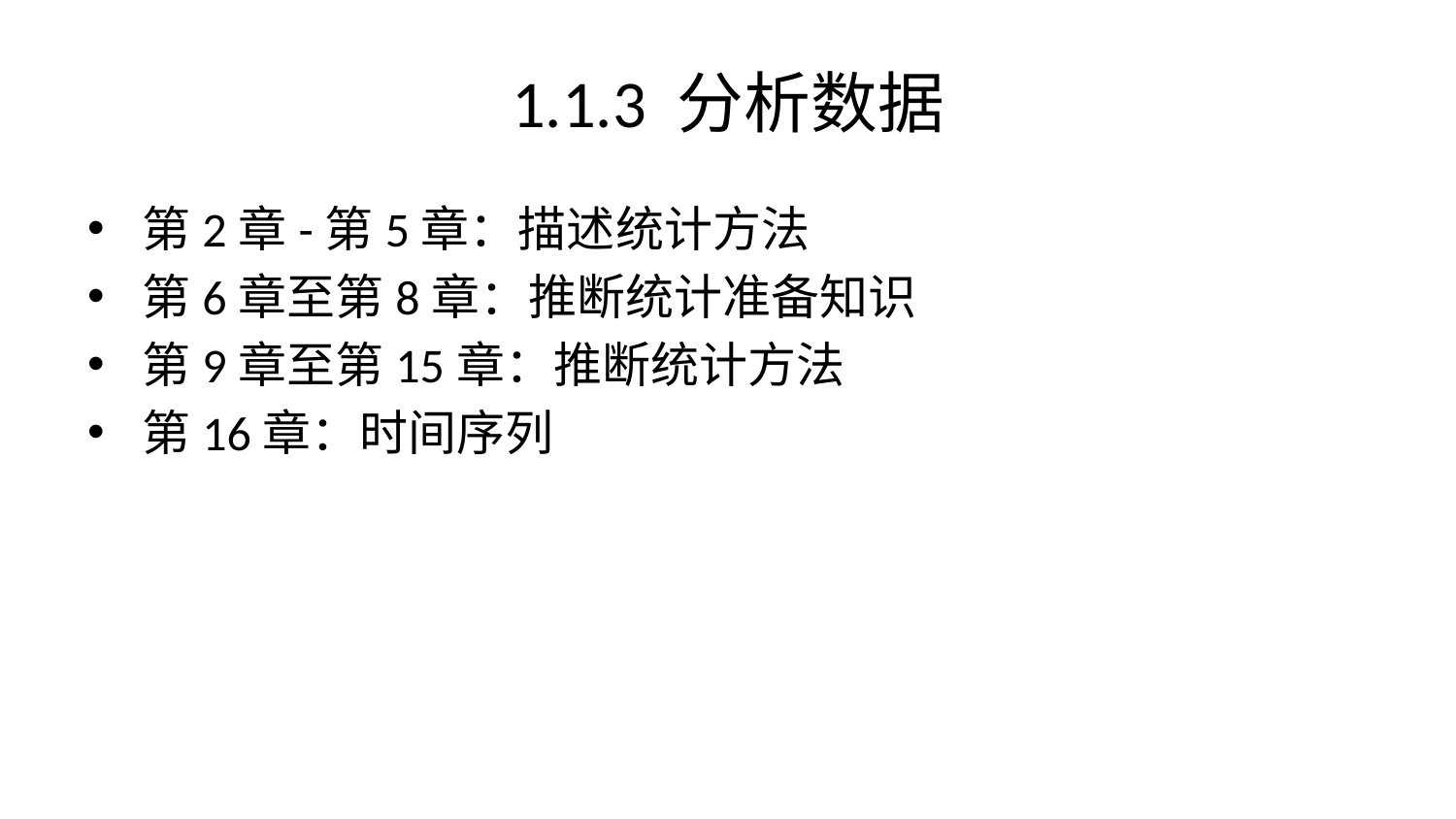

# 1.1.3 分析数据
第2章-第5章：描述统计方法
第6章至第8章：推断统计准备知识
第9章至第15章：推断统计方法
第16章：时间序列